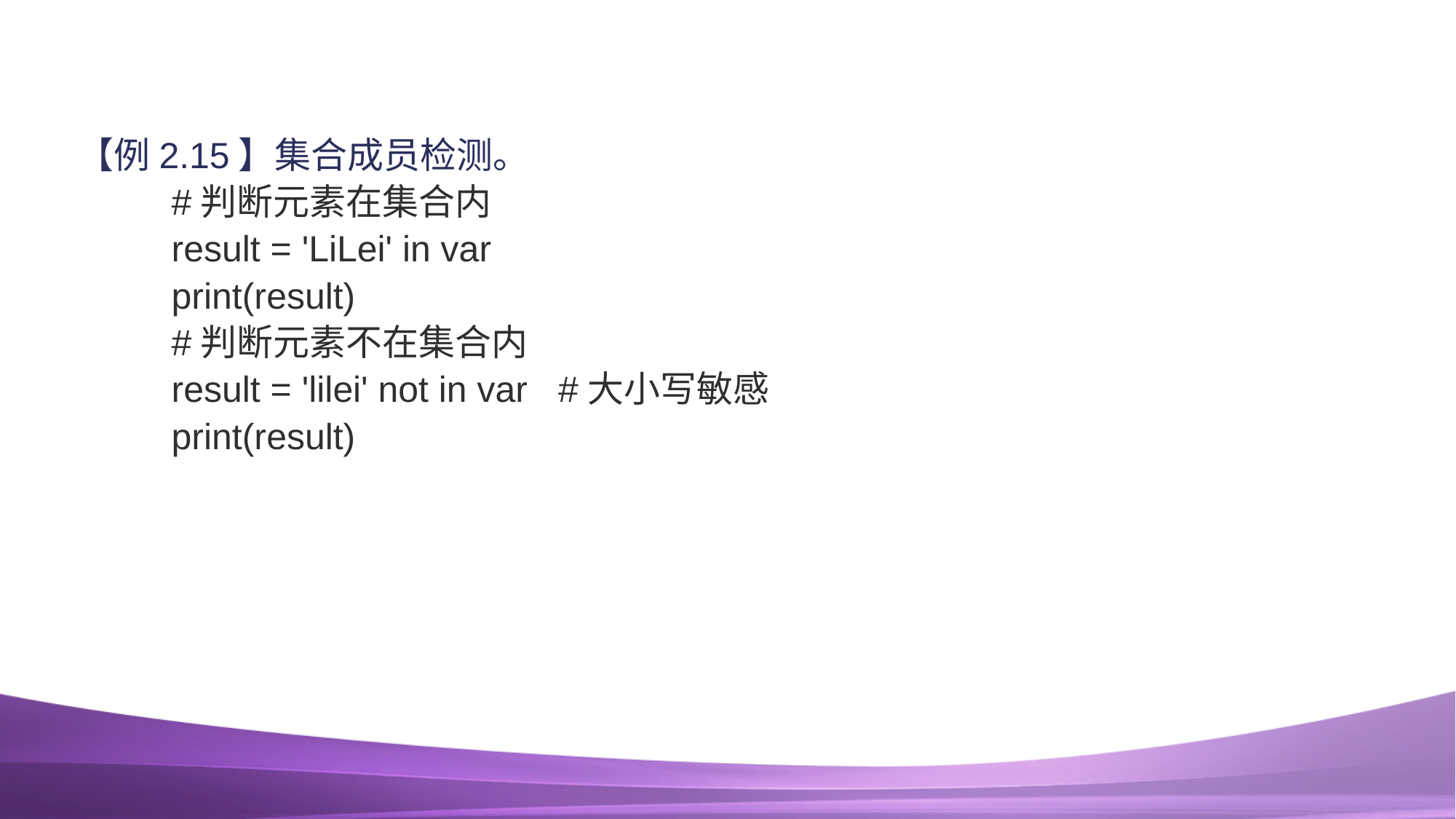

#
【例2.15】集合成员检测。
#判断元素在集合内
result = 'LiLei' in var
print(result)
#判断元素不在集合内
result = 'lilei' not in var   #大小写敏感
print(result)